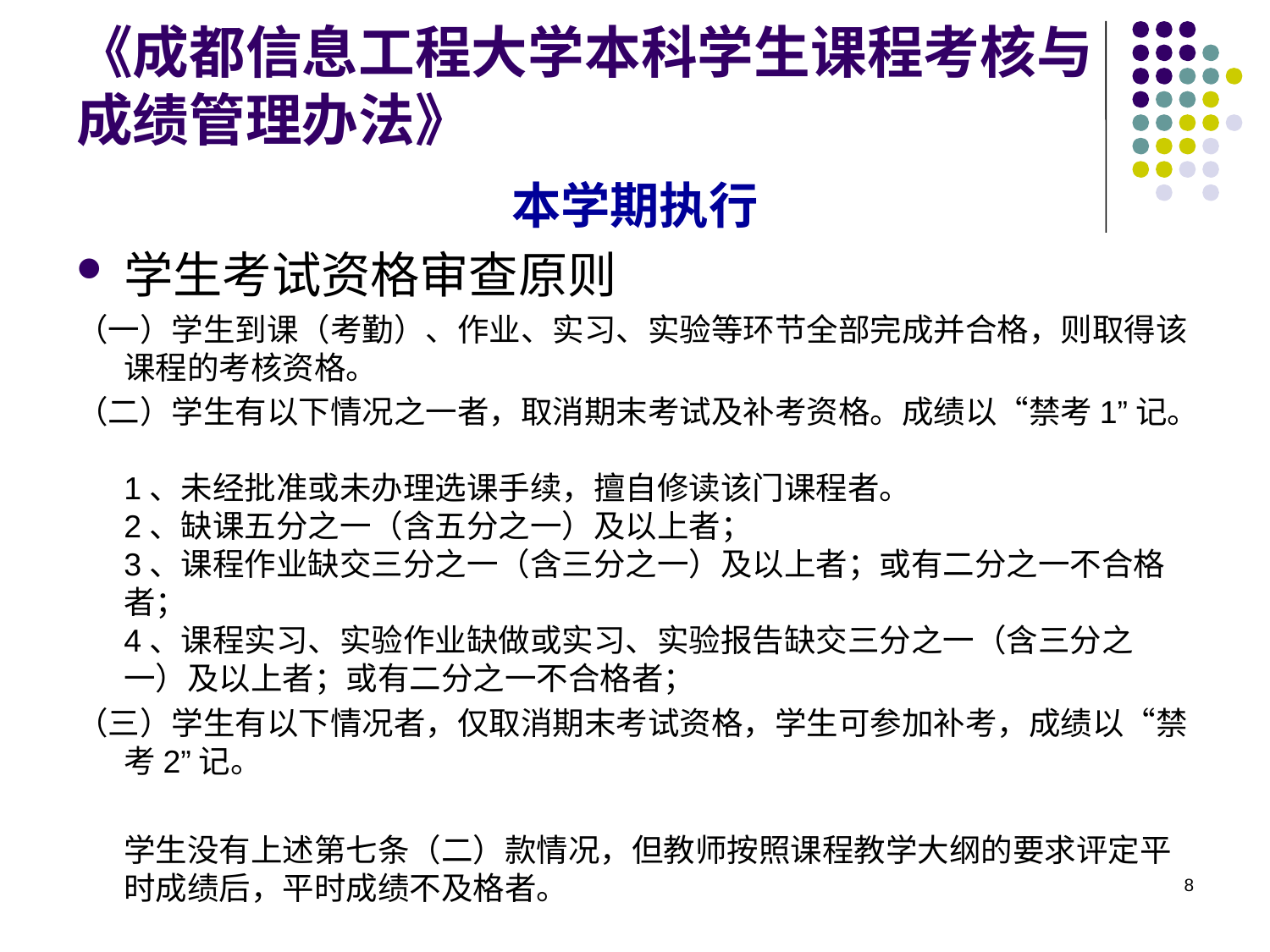

# 《成都信息工程大学本科学生课程考核与成绩管理办法》
本学期执行
学生考试资格审查原则
（一）学生到课（考勤）、作业、实习、实验等环节全部完成并合格，则取得该课程的考核资格。
（二）学生有以下情况之一者，取消期末考试及补考资格。成绩以“禁考1”记。
1、未经批准或未办理选课手续，擅自修读该门课程者。
2、缺课五分之一（含五分之一）及以上者；
3、课程作业缺交三分之一（含三分之一）及以上者；或有二分之一不合格者；
4、课程实习、实验作业缺做或实习、实验报告缺交三分之一（含三分之一）及以上者；或有二分之一不合格者；
（三）学生有以下情况者，仅取消期末考试资格，学生可参加补考，成绩以“禁考2”记。

	学生没有上述第七条（二）款情况，但教师按照课程教学大纲的要求评定平时成绩后，平时成绩不及格者。

8